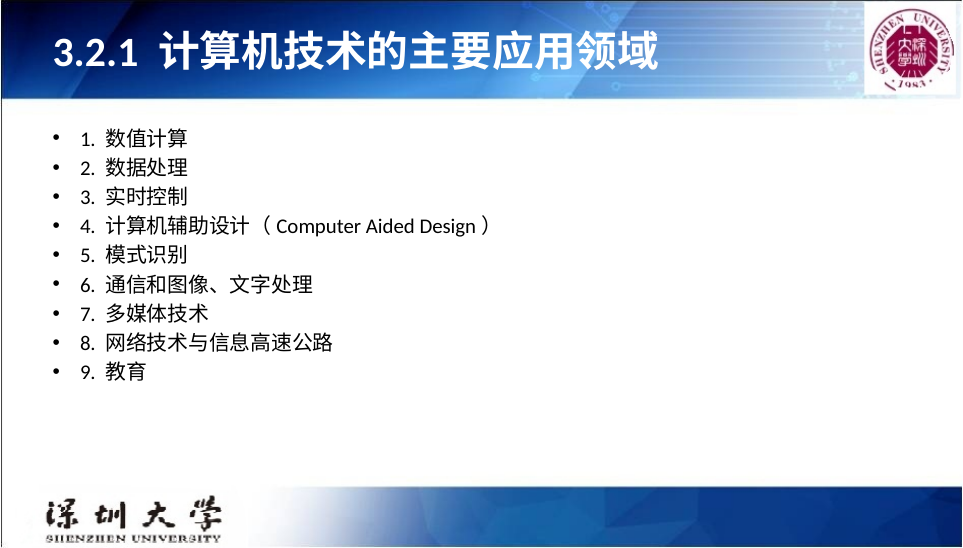

# 3.2.1 计算机技术的主要应用领域
1. 数值计算
2. 数据处理
3. 实时控制
4. 计算机辅助设计（Computer Aided Design）
5. 模式识别
6. 通信和图像、文字处理
7. 多媒体技术
8. 网络技术与信息高速公路
9. 教育
107